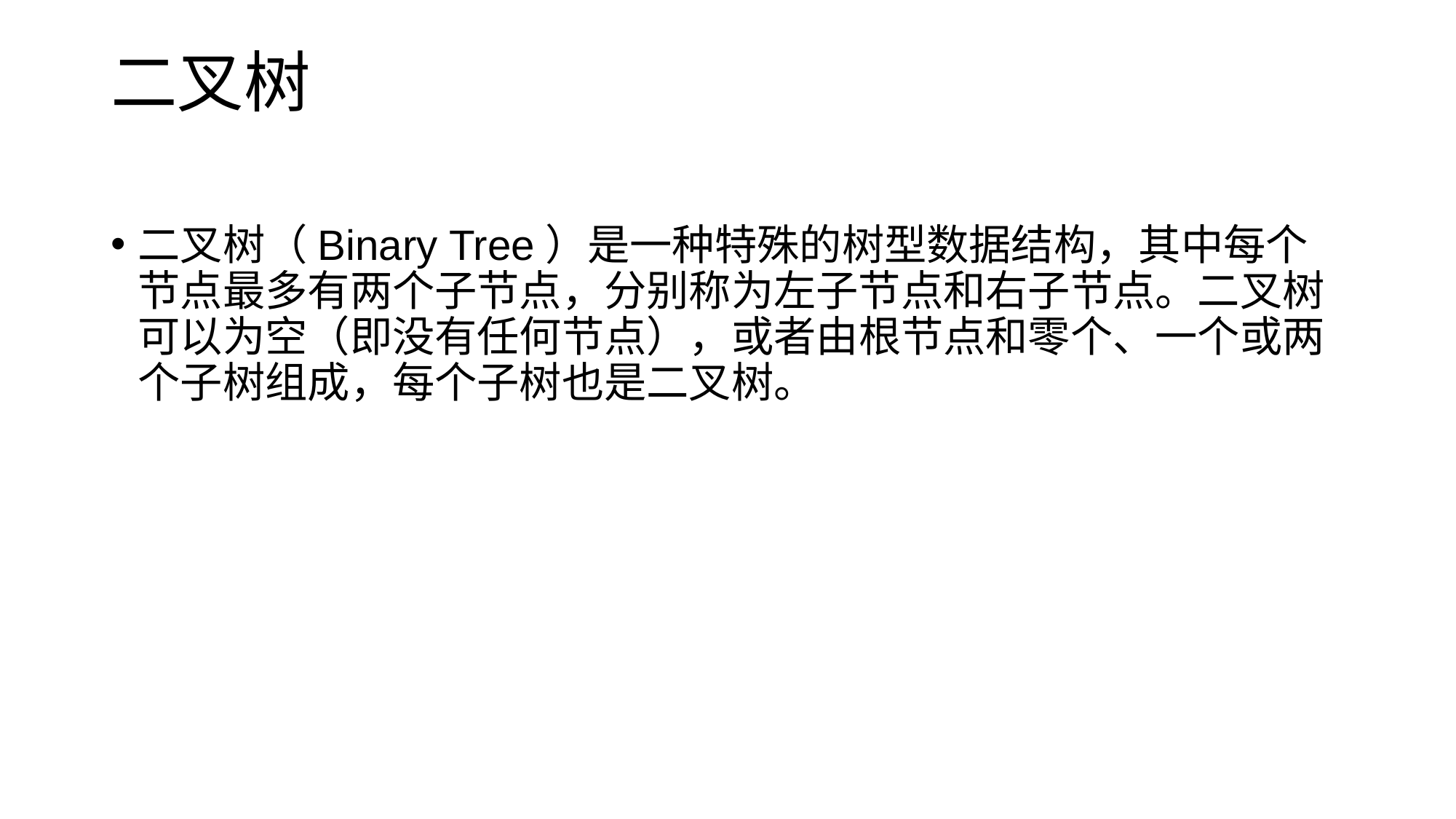

# 二叉树
二叉树（Binary Tree）是一种特殊的树型数据结构，其中每个节点最多有两个子节点，分别称为左子节点和右子节点。二叉树可以为空（即没有任何节点），或者由根节点和零个、一个或两个子树组成，每个子树也是二叉树。